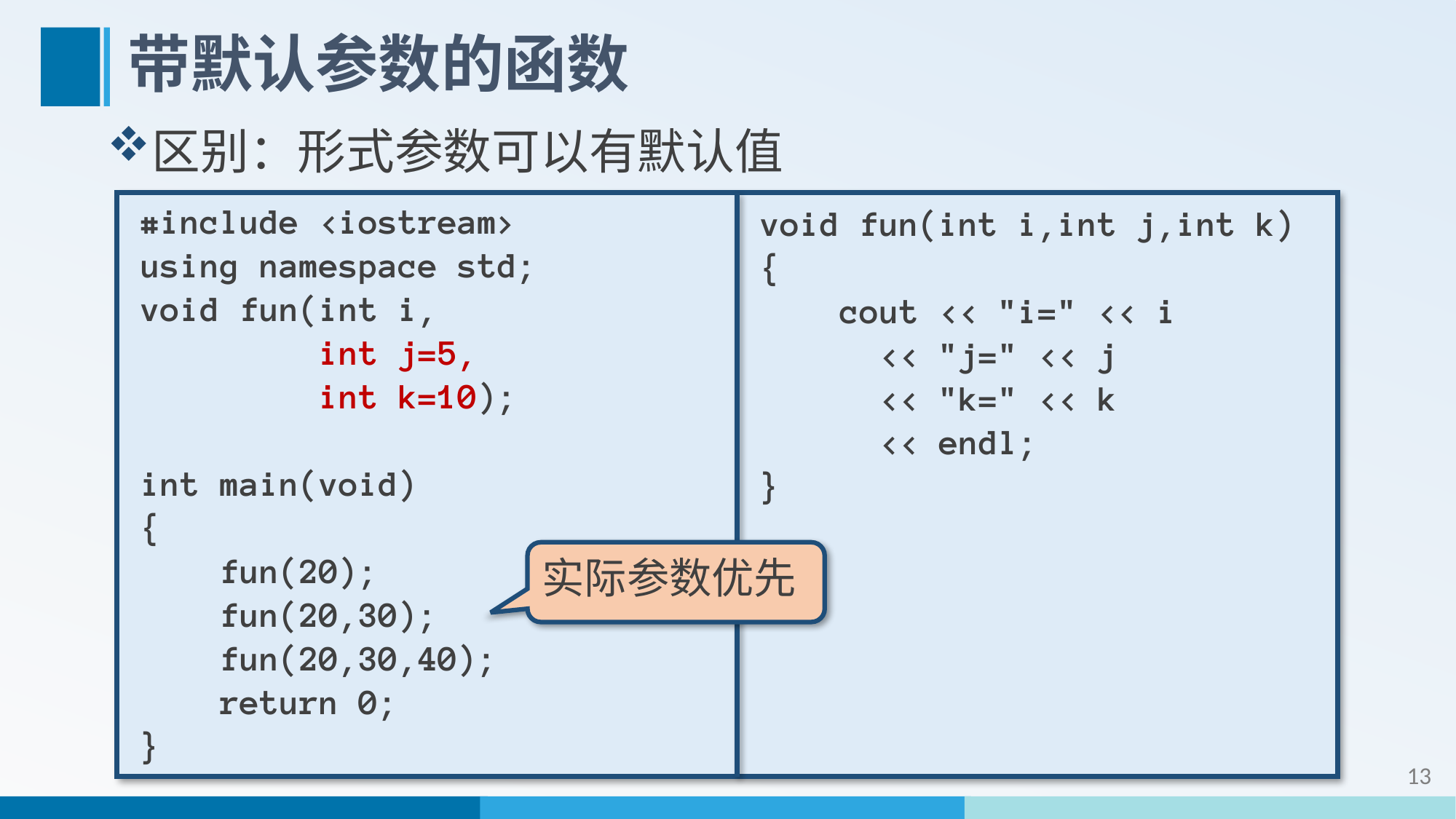

# 带默认参数的函数
区别：形式参数可以有默认值

#include <iostream>
using namespace std;
void fun(int i,
         int j=5,
         int k=10);

int main(void)
{
    fun(20);
    fun(20,30);
    fun(20,30,40);
    return 0;
}

void fun(int i,int j,int k)
{
    cout << "i=" << i
      << "j=" << j
      << "k=" << k
      << endl;
}
实际参数优先